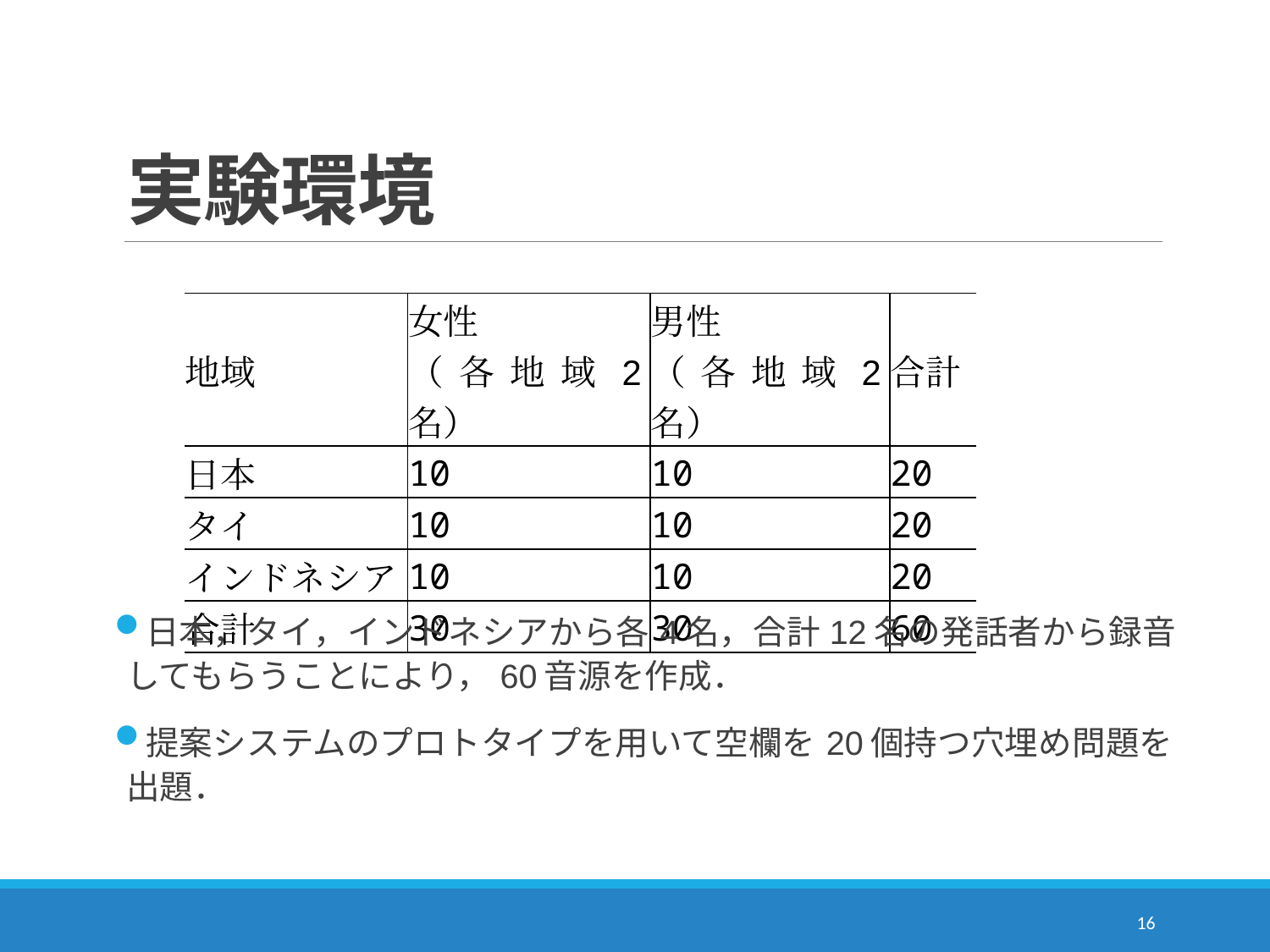

# 実験環境
| 地域 | 女性　　 （各地域2名） | 男性 （各地域2名） | 合計 |
| --- | --- | --- | --- |
| 日本 | 10 | 10 | 20 |
| タイ | 10 | 10 | 20 |
| インドネシア | 10 | 10 | 20 |
| 合計 | 30 | 30 | 60 |
日本，タイ，インドネシアから各4名，合計12名の発話者から録音してもらうことにより，60音源を作成．
提案システムのプロトタイプを用いて空欄を20個持つ穴埋め問題を出題．
16